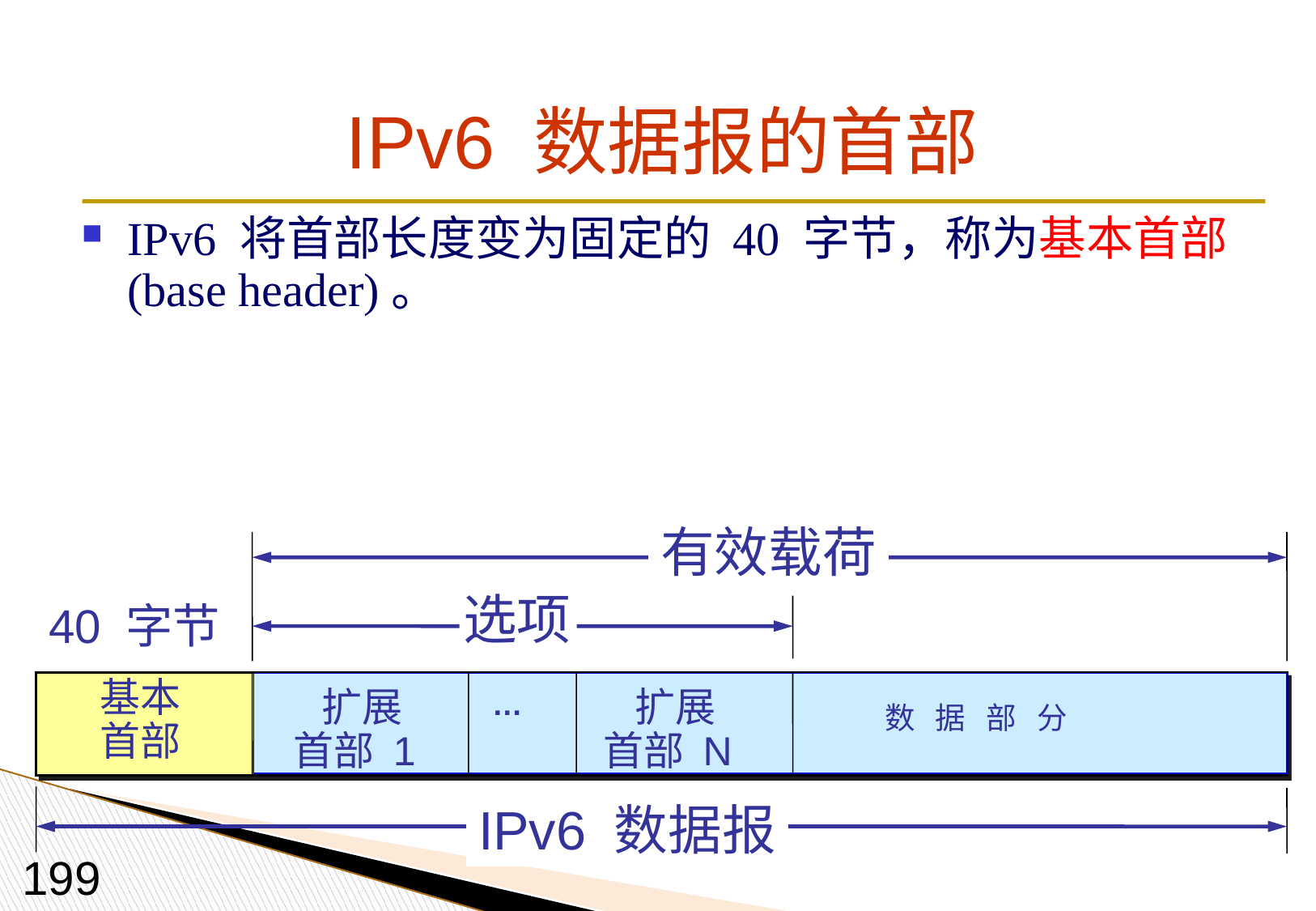

# IPv6 数据报的首部
IPv6 将首部长度变为固定的 40 字节，称为基本首部(base header)。
有效载荷

选项
40 字节

基本
首部

 …
 扩展
首部 1
 扩展
首部 N
数   据   部   分

IPv6 数据报

199